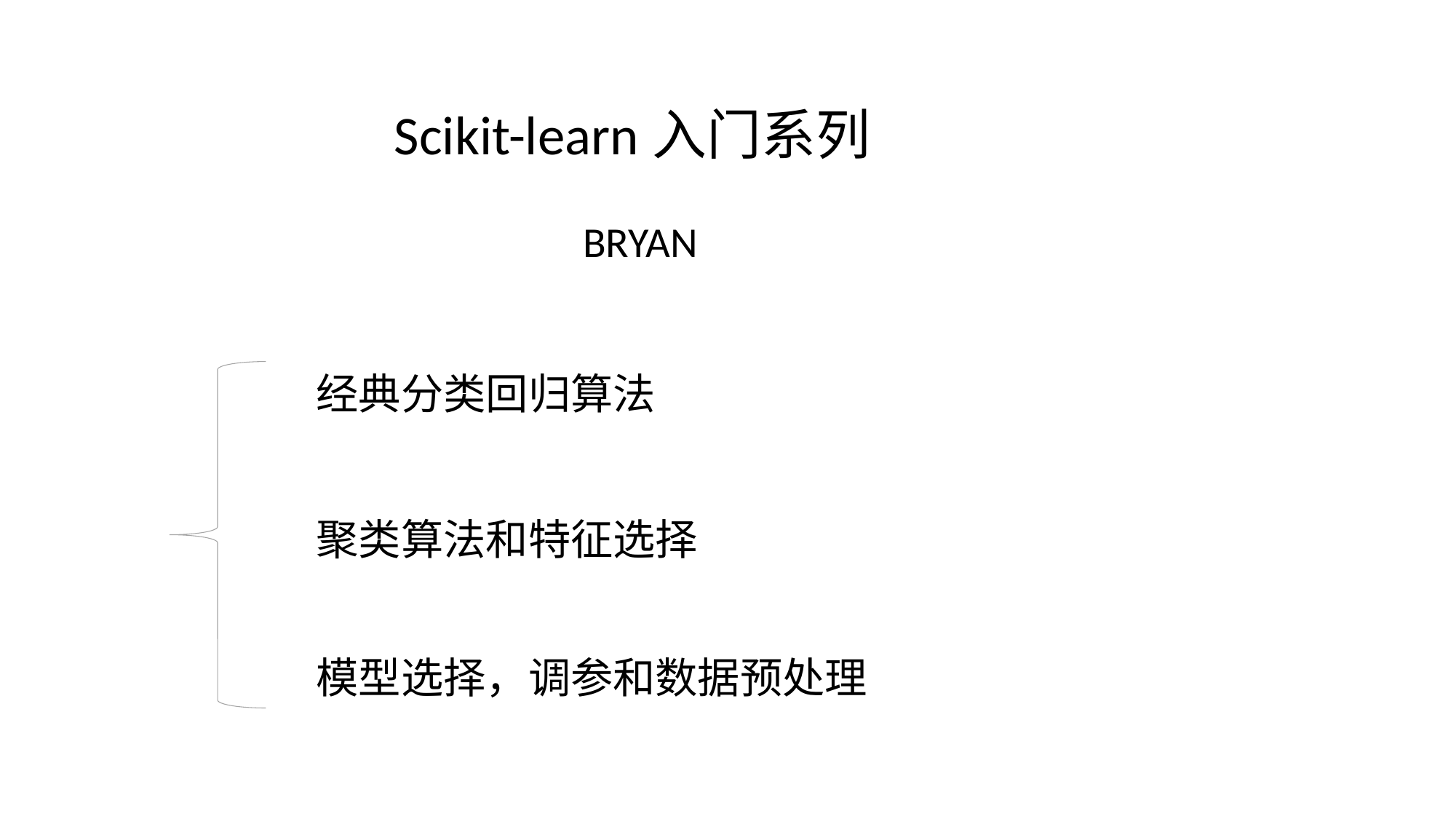

Scikit-learn入门系列
BRYAN

经典分类回归算法
聚类算法和特征选择
模型选择，调参和数据预处理